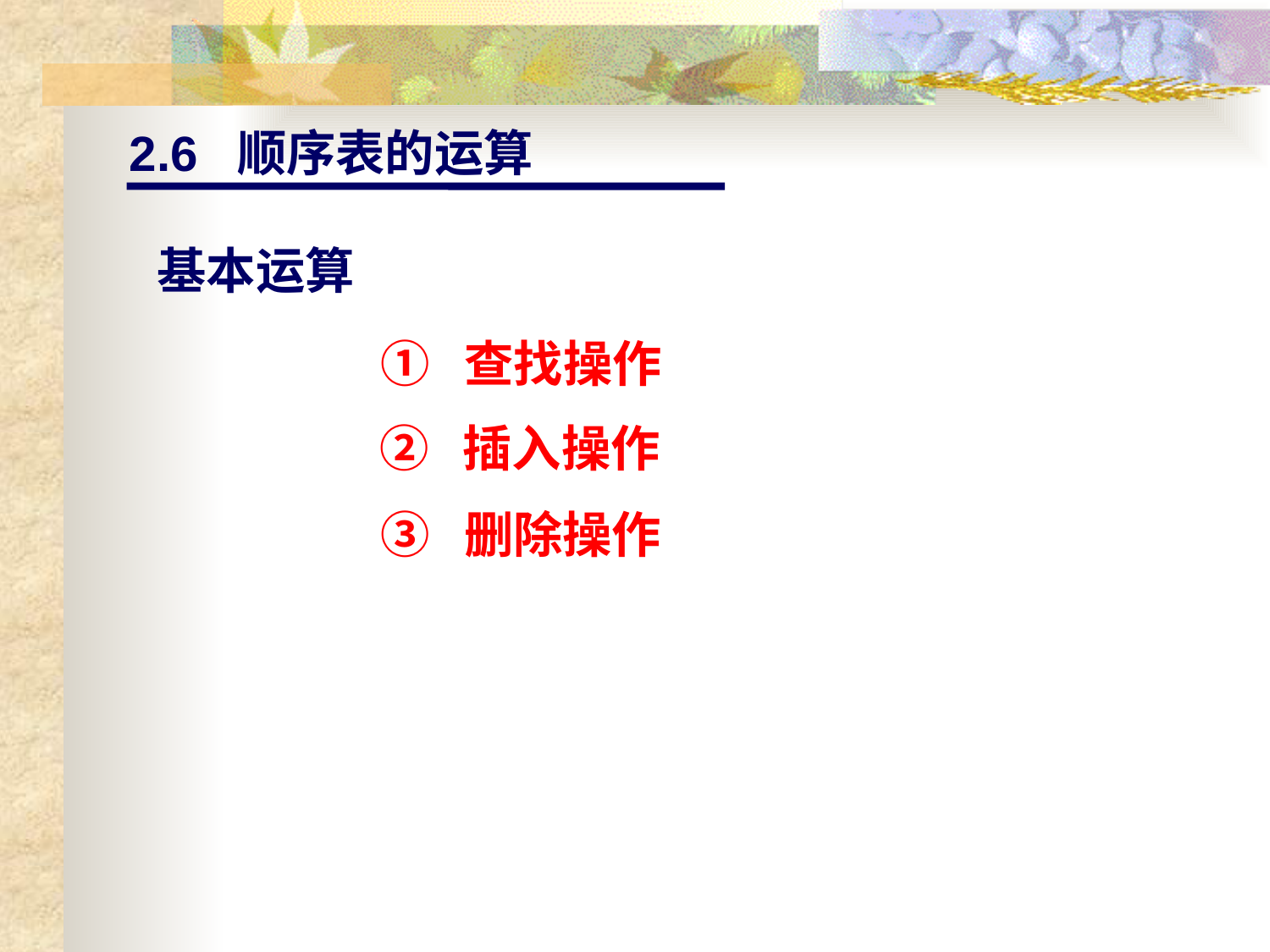

2.6  顺序表的运算

基本运算
①  查找操作
②  插入操作
③  删除操作
18